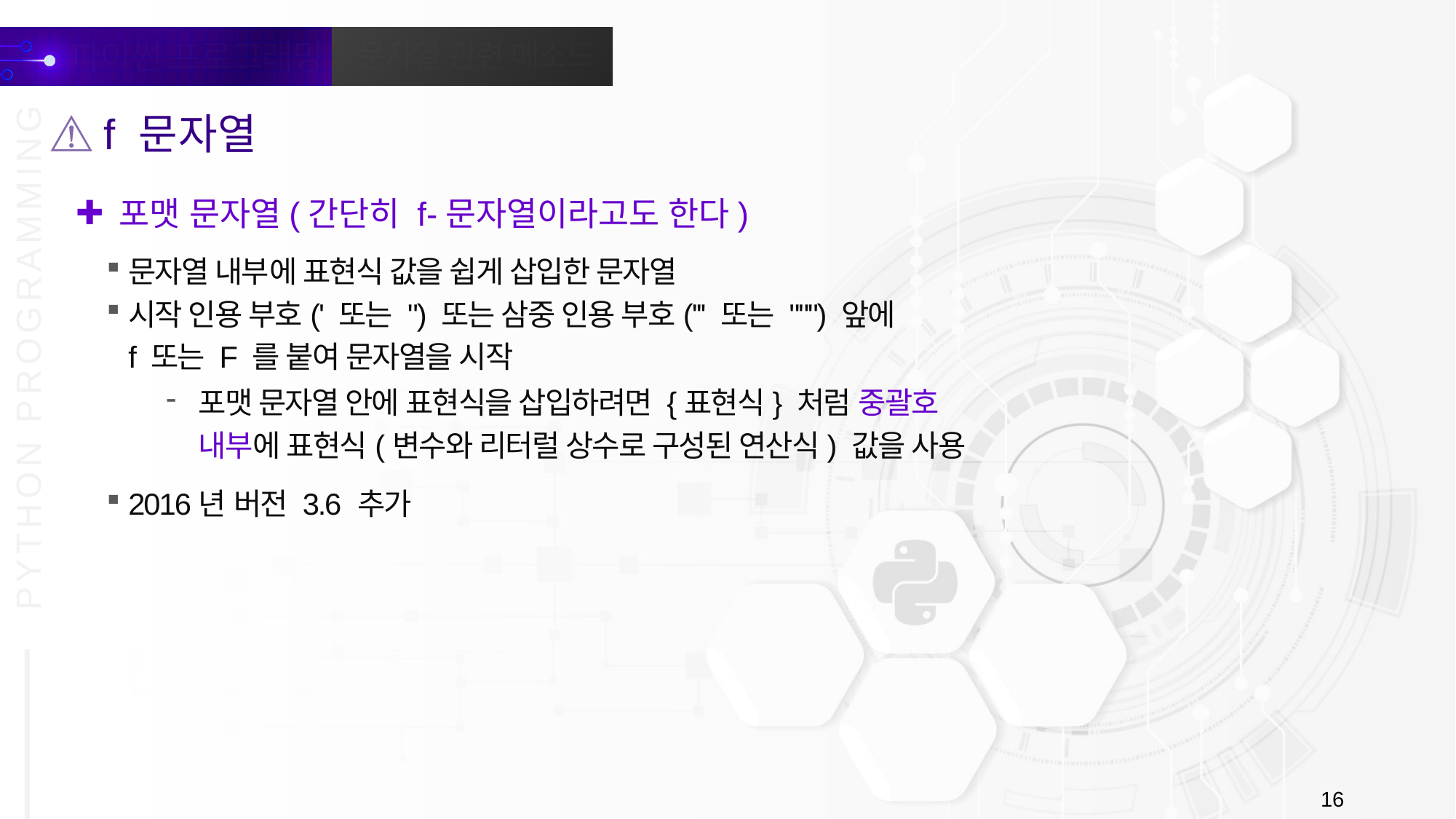

f 문자열
포맷 문자열(간단히 f-문자열이라고도 한다)
문자열 내부에 표현식 값을 쉽게 삽입한 문자열
시작 인용 부호(' 또는 ") 또는 삼중 인용 부호(''' 또는 """) 앞에
f 또는 F 를 붙여 문자열을 시작
포맷 문자열 안에 표현식을 삽입하려면 {표현식} 처럼 중괄호 내부에 표현식(변수와 리터럴 상수로 구성된 연산식) 값을 사용
2016년 버전 3.6 추가
16